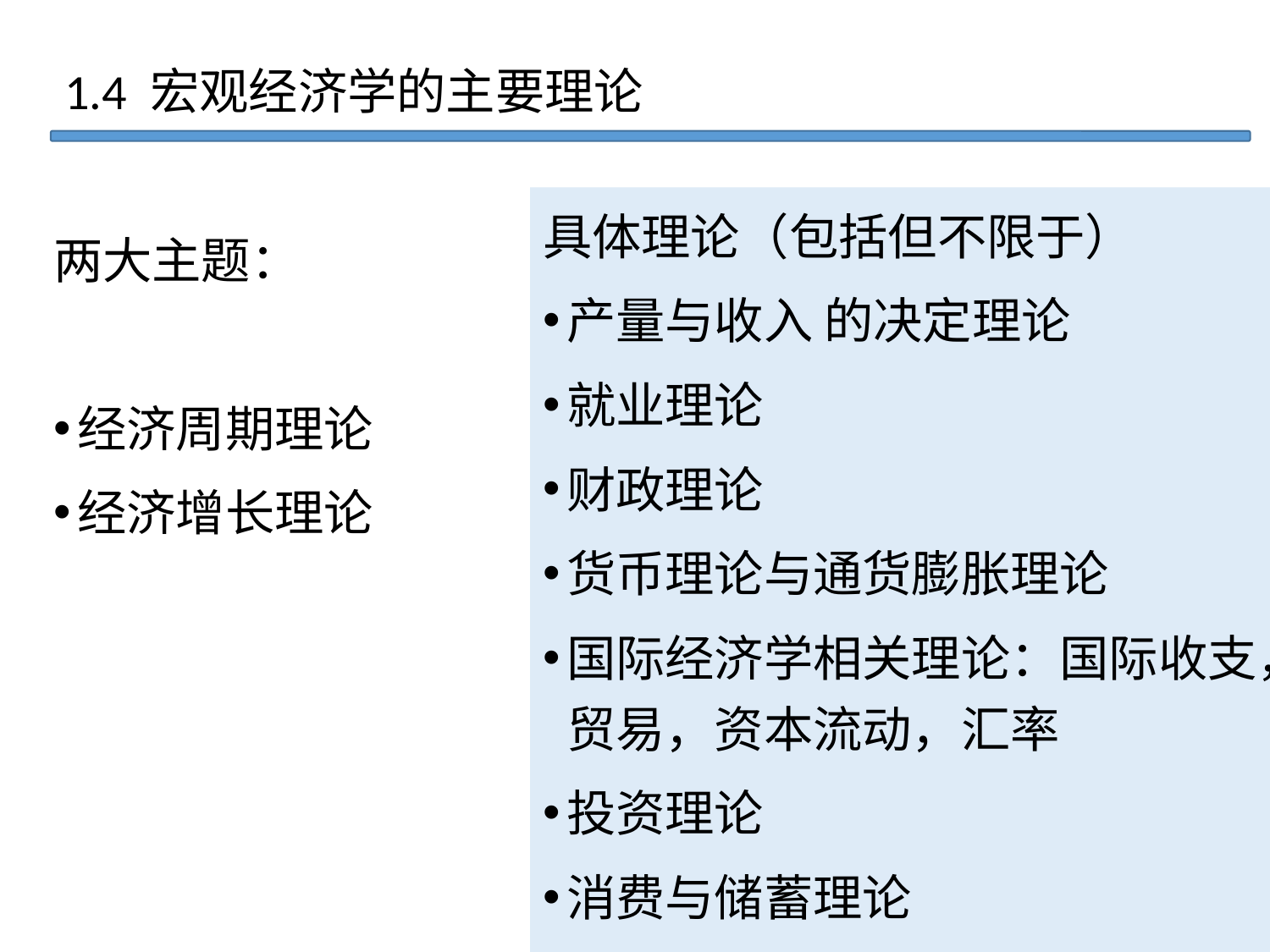

1.4 宏观经济学的主要理论

两大主题：

经济周期理论
经济增长理论

具体理论（包括但不限于）
产量与收入 的决定理论
就业理论
财政理论
货币理论与通货膨胀理论
国际经济学相关理论：国际收支，贸易，资本流动，汇率
投资理论
消费与储蓄理论